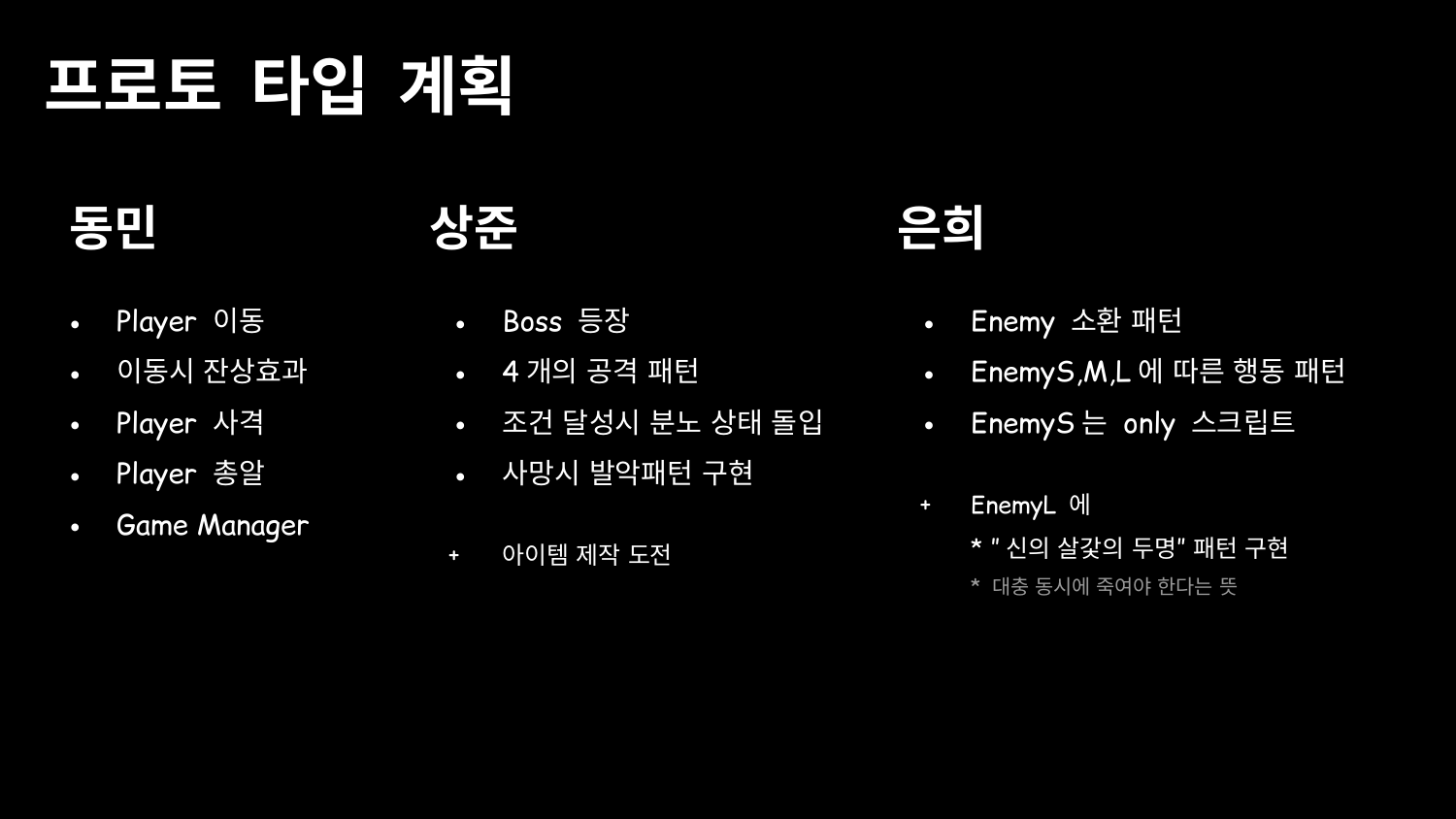

프로토 타입 계획
상준
동민
은희
Player 이동
이동시 잔상효과
Player 사격
Player 총알
Game Manager
Boss 등장
4개의 공격 패턴
조건 달성시 분노 상태 돌입
사망시 발악패턴 구현

아이템 제작 도전
Enemy 소환 패턴
EnemyS,M,L에 따른 행동 패턴
EnemyS는 only 스크립트

EnemyL 에
* ”신의 살갗의 두명” 패턴 구현
* 대충 동시에 죽여야 한다는 뜻